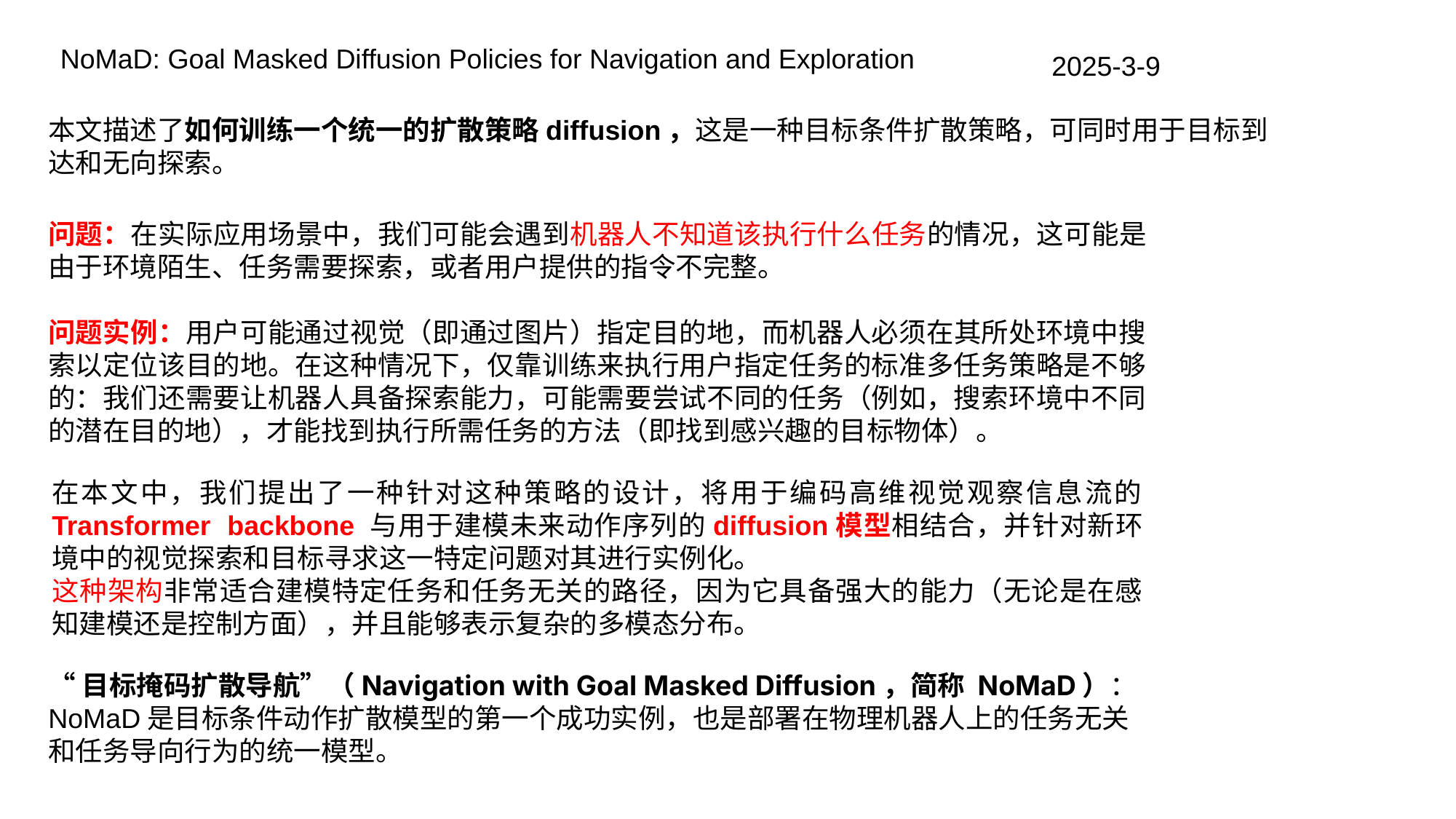

NoMaD: Goal Masked Diffusion Policies for Navigation and Exploration
2025-3-9
本文描述了如何训练一个统一的扩散策略diffusion，这是一种目标条件扩散策略，可同时用于目标到达和无向探索。
问题：在实际应用场景中，我们可能会遇到机器人不知道该执行什么任务的情况，这可能是由于环境陌生、任务需要探索，或者用户提供的指令不完整。

问题实例：用户可能通过视觉（即通过图片）指定目的地，而机器人必须在其所处环境中搜索以定位该目的地。在这种情况下，仅靠训练来执行用户指定任务的标准多任务策略是不够的：我们还需要让机器人具备探索能力，可能需要尝试不同的任务（例如，搜索环境中不同的潜在目的地），才能找到执行所需任务的方法（即找到感兴趣的目标物体）。
在本文中，我们提出了一种针对这种策略的设计，将用于编码高维视觉观察信息流的 Transformer  backbone 与用于建模未来动作序列的diffusion模型相结合，并针对新环境中的视觉探索和目标寻求这一特定问题对其进行实例化。
这种架构非常适合建模特定任务和任务无关的路径，因为它具备强大的能力（无论是在感知建模还是控制方面），并且能够表示复杂的多模态分布。
“目标掩码扩散导航”（Navigation with Goal Masked Diffusion，简称 NoMaD）：NoMaD是目标条件动作扩散模型的第一个成功实例，也是部署在物理机器人上的任务无关和任务导向行为的统一模型。